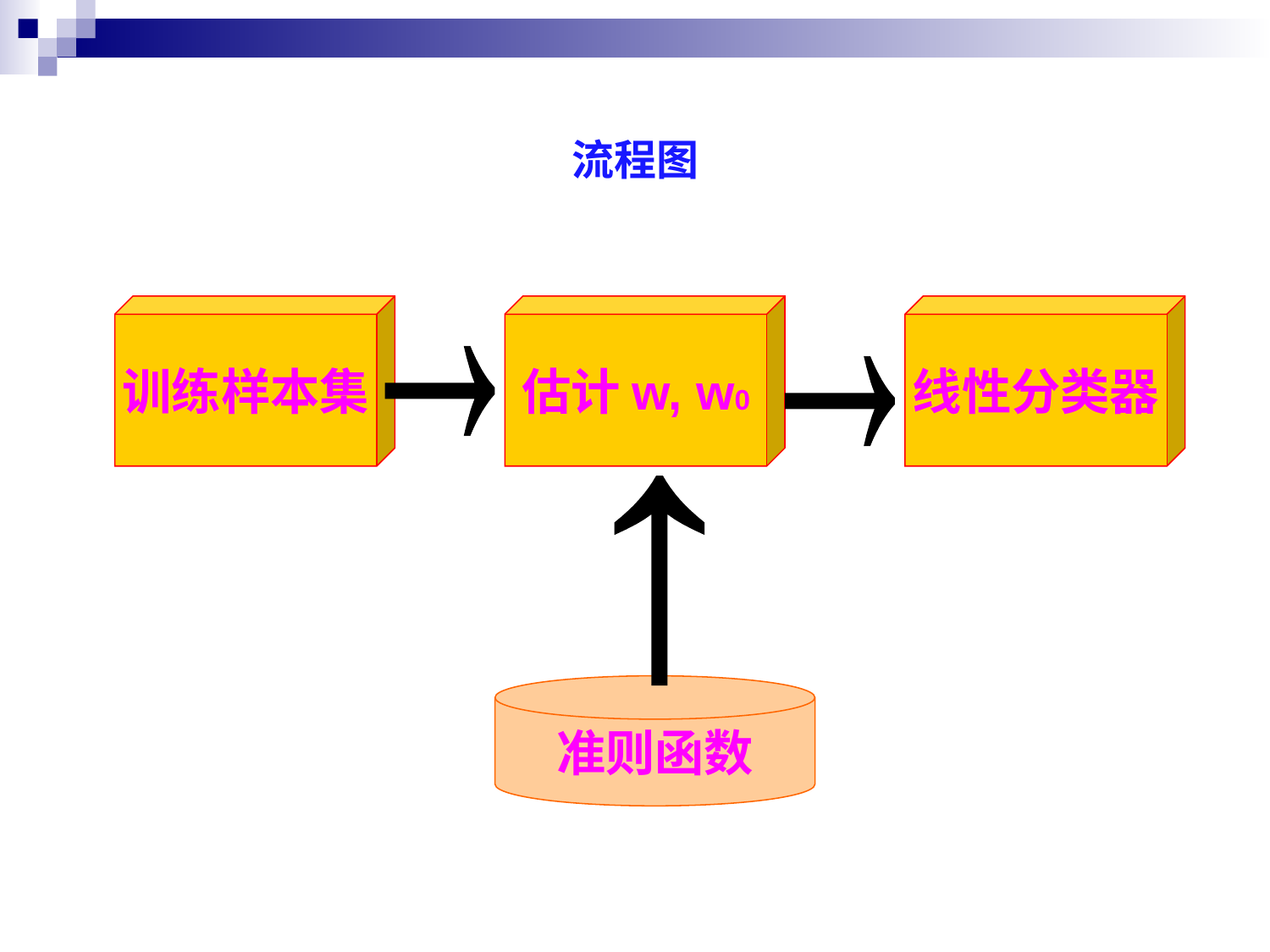

# 流程图
训练样本集
估计w, w0
线性分类器
→
→
→
准则函数